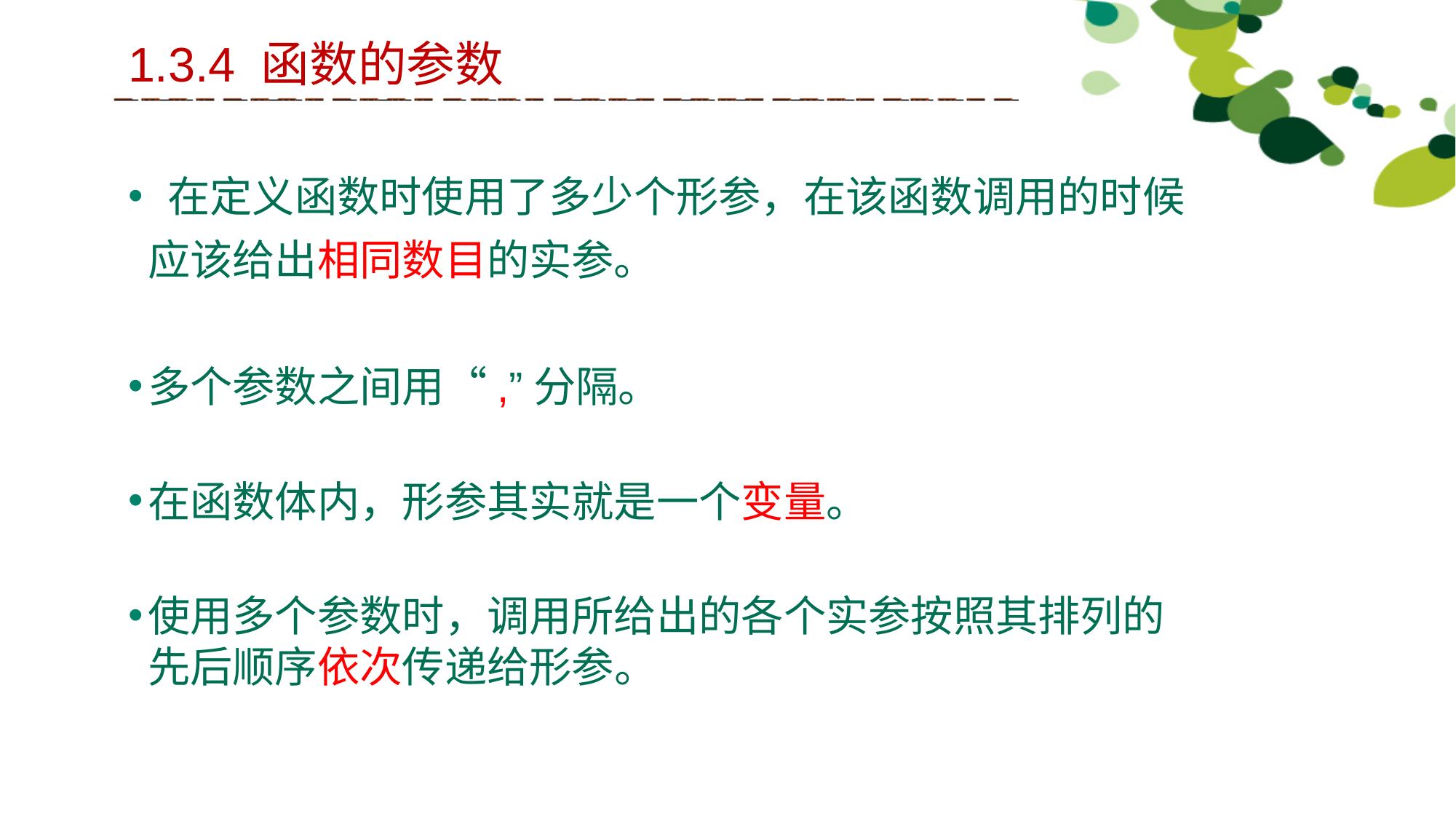

1.3.4 函数的参数
 在定义函数时使用了多少个形参，在该函数调用的时候应该给出相同数目的实参。

多个参数之间用“,”分隔。

在函数体内，形参其实就是一个变量。

使用多个参数时，调用所给出的各个实参按照其排列的先后顺序依次传递给形参。